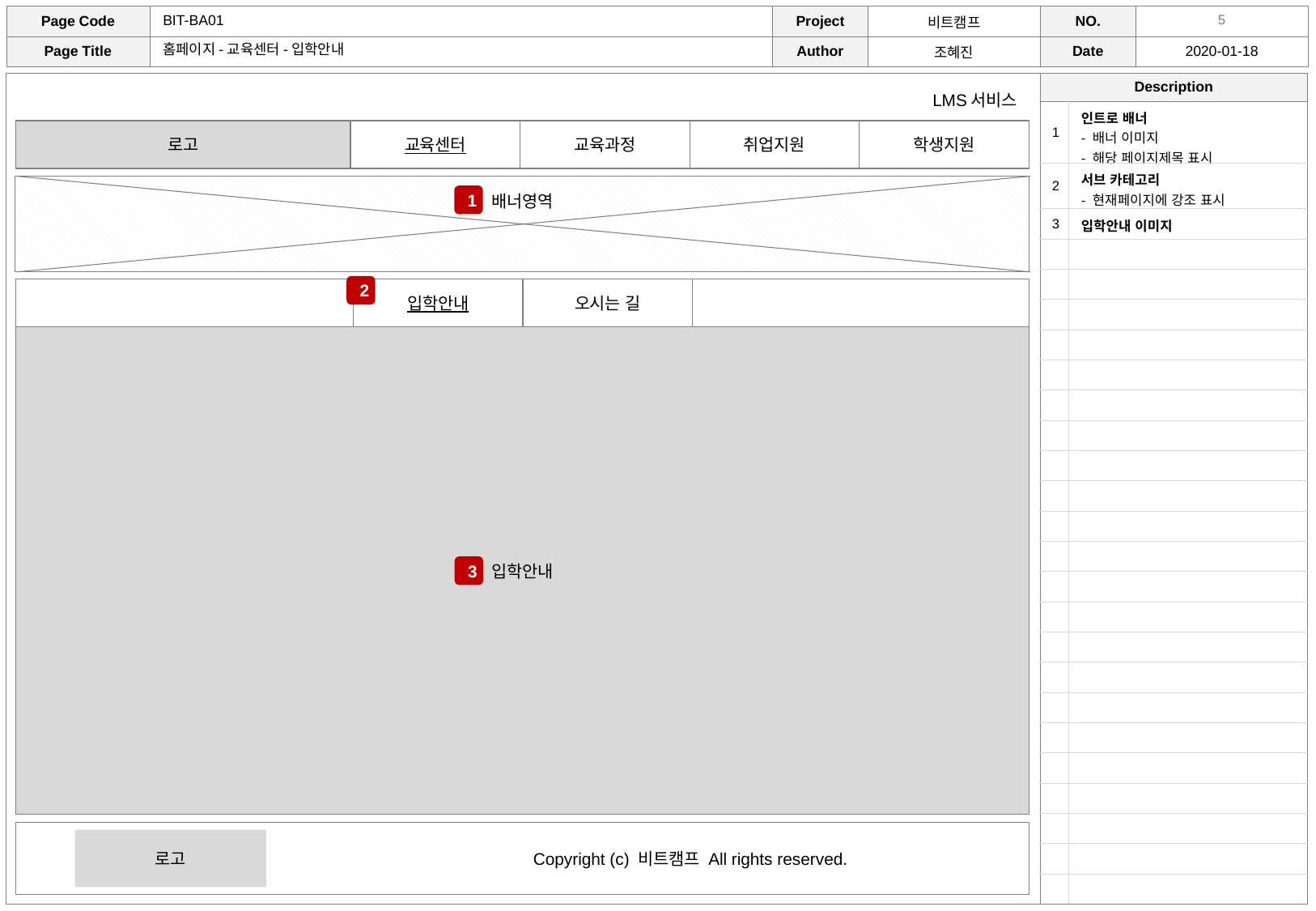

BIT-BA01
홈페이지-교육센터-입학안내

LMS서비스
| 1 | 인트로 배너 - 배너 이미지 - 해당 페이지제목 표시 |
| --- | --- |
| 2 | 서브 카테고리 - 현재페이지에 강조 표시 |
| 3 | 입학안내 이미지 |
|  |  |
|  |  |
|  |  |
|  |  |
|  |  |
|  |  |
|  |  |
|  |  |
|  |  |
|  |  |
|  |  |
|  |  |
|  |  |
|  |  |
|  |  |
|  |  |
|  |  |
|  |  |
|  |  |
|  |  |
|  |  |
|  |  |
로고
교육센터
교육과정
취업지원
학생지원

배너영역
1
2

입학안내
오시는 길
입학안내
3

로고
Copyright (c) 비트캠프 All rights reserved.